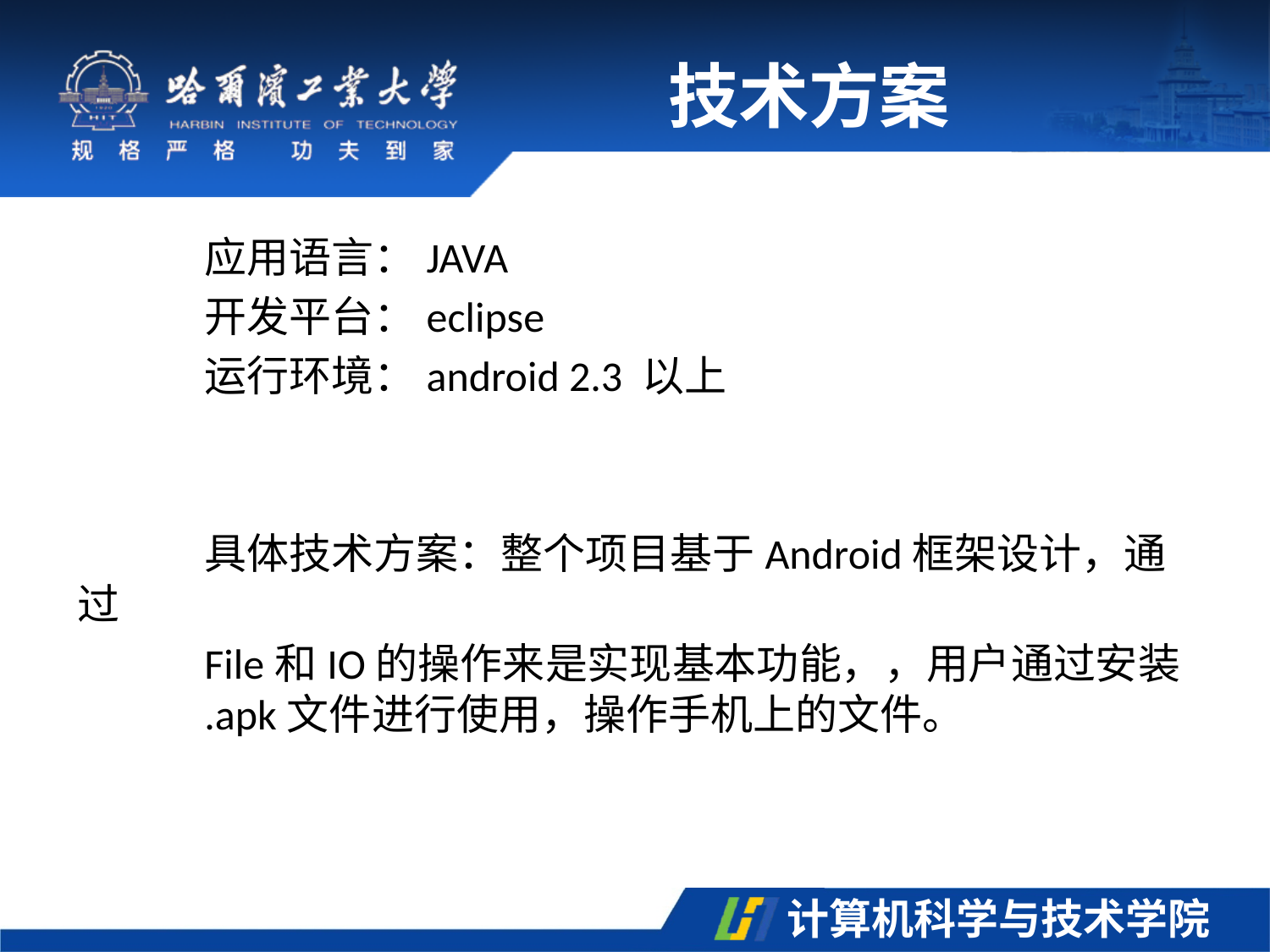

# 技术方案

	应用语言：JAVA
	开发平台：eclipse
	运行环境：android 2.3 以上

	具体技术方案：整个项目基于Android框架设计，通过
	File和IO的操作来是实现基本功能，，用户通过安装	.apk文件进行使用，操作手机上的文件。